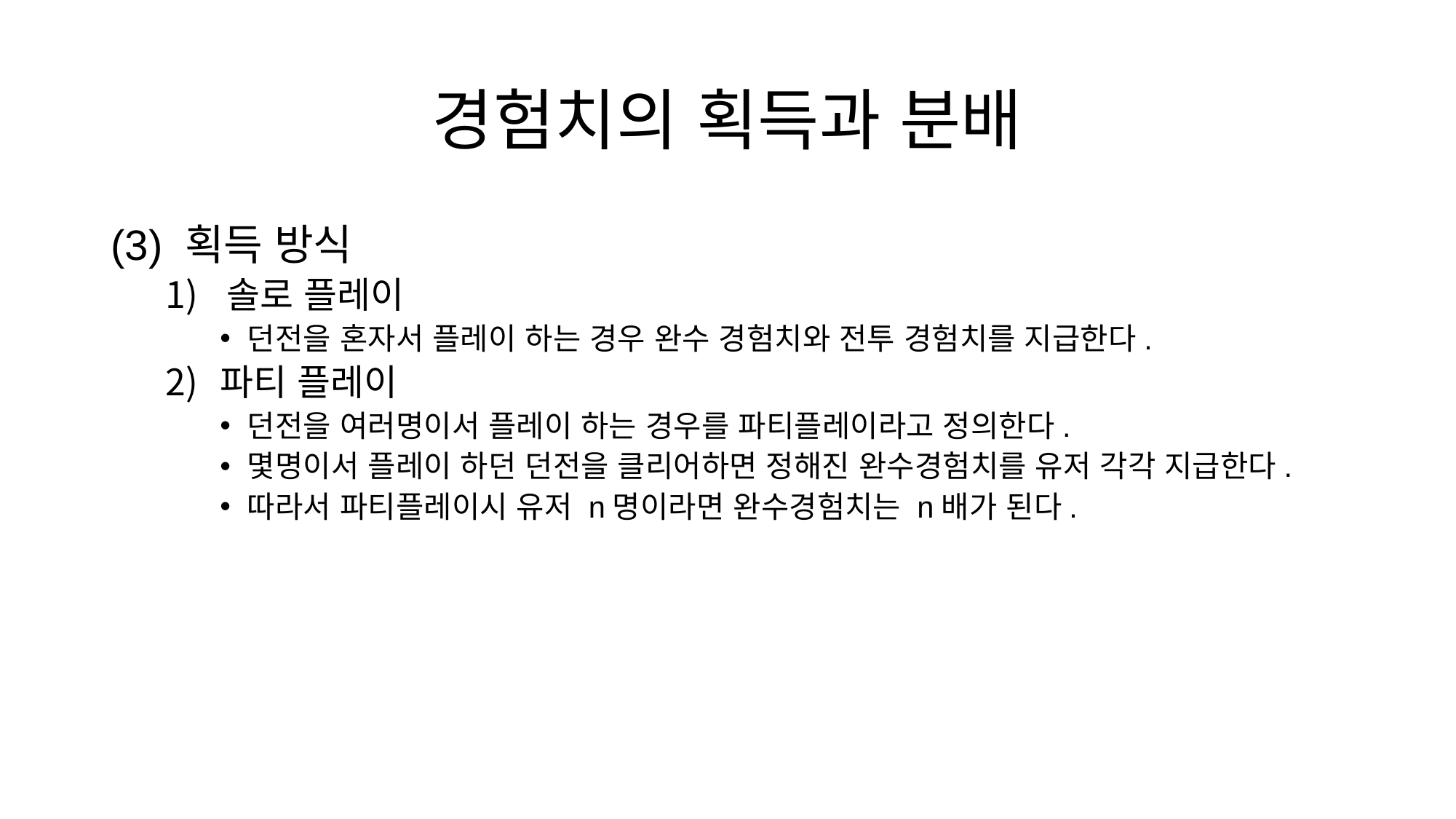

# 경험치의 획득과 분배
(3) 획득 방식
솔로 플레이
던전을 혼자서 플레이 하는 경우 완수 경험치와 전투 경험치를 지급한다.
파티 플레이
던전을 여러명이서 플레이 하는 경우를 파티플레이라고 정의한다.
몇명이서 플레이 하던 던전을 클리어하면 정해진 완수경험치를 유저 각각 지급한다.
따라서 파티플레이시 유저 n명이라면 완수경험치는 n배가 된다.